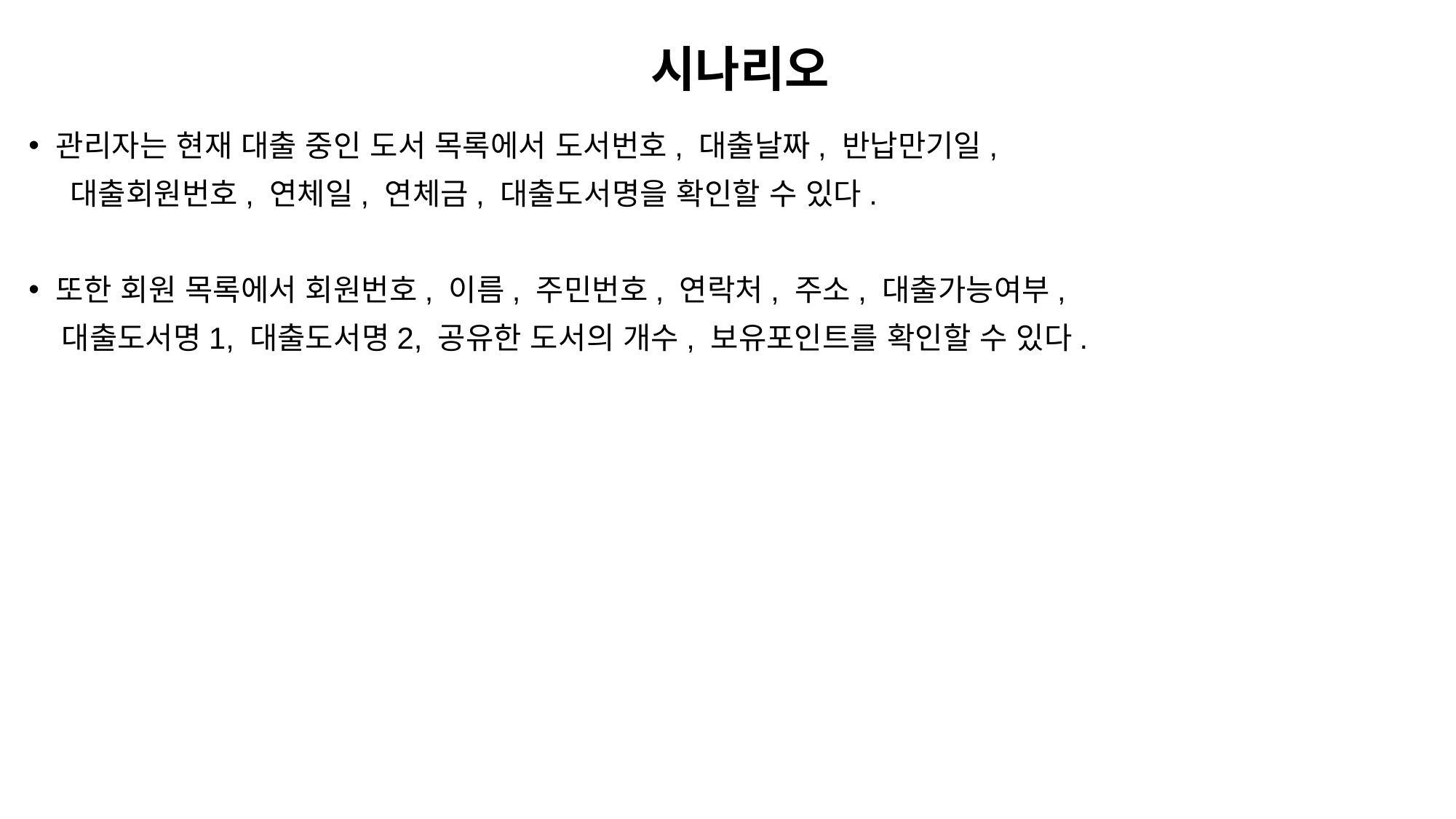

시나리오
관리자는 현재 대출 중인 도서 목록에서 도서번호, 대출날짜, 반납만기일,
    대출회원번호, 연체일, 연체금, 대출도서명을 확인할 수 있다.

또한 회원 목록에서 회원번호, 이름, 주민번호, 연락처, 주소, 대출가능여부,
   대출도서명1, 대출도서명2, 공유한 도서의 개수, 보유포인트를 확인할 수 있다.